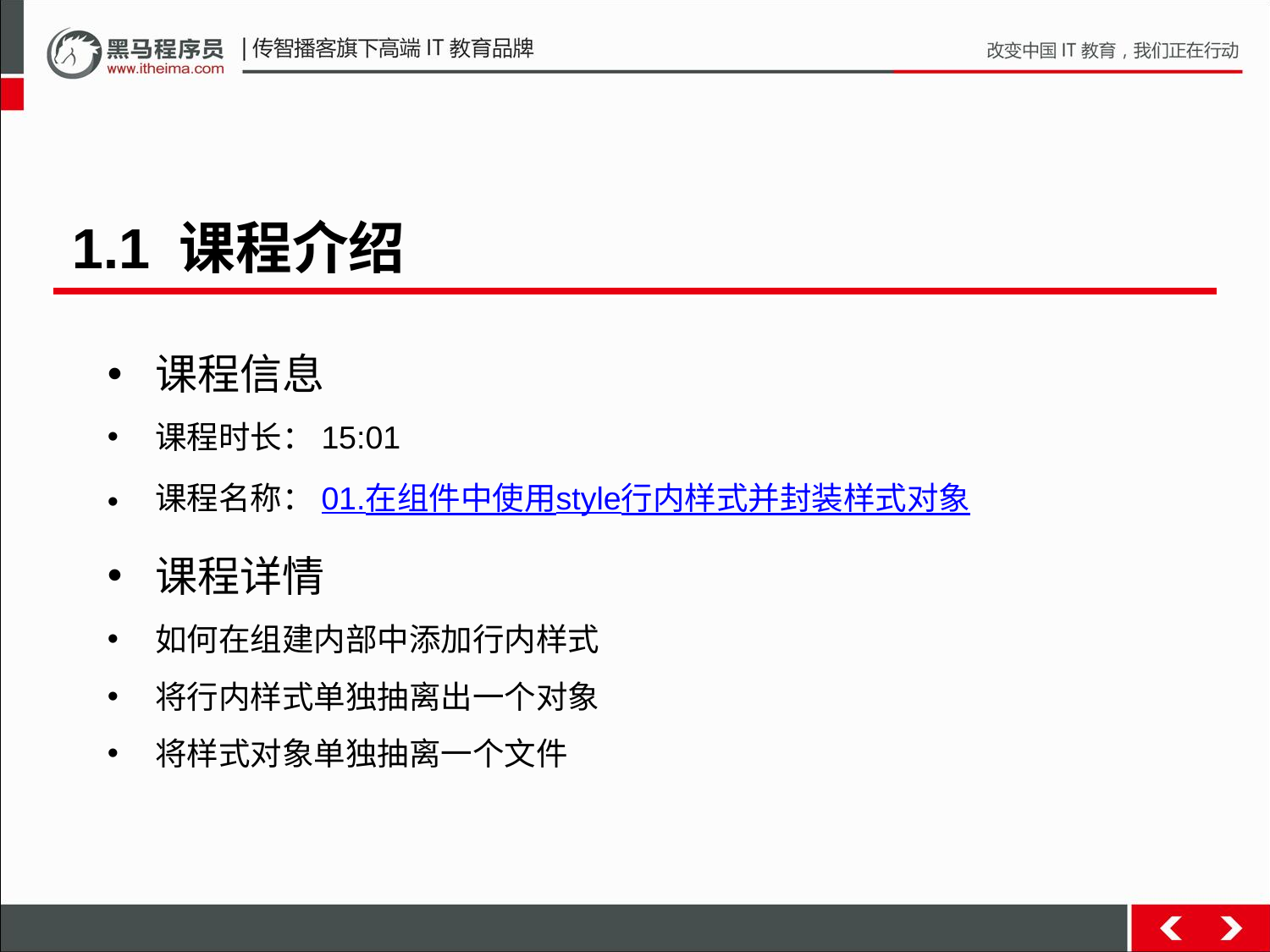

1.1 课程介绍
课程信息
课程时长：15:01
课程名称：01.在组件中使用style行内样式并封装样式对象
课程详情
如何在组建内部中添加行内样式
将行内样式单独抽离出一个对象
将样式对象单独抽离一个文件